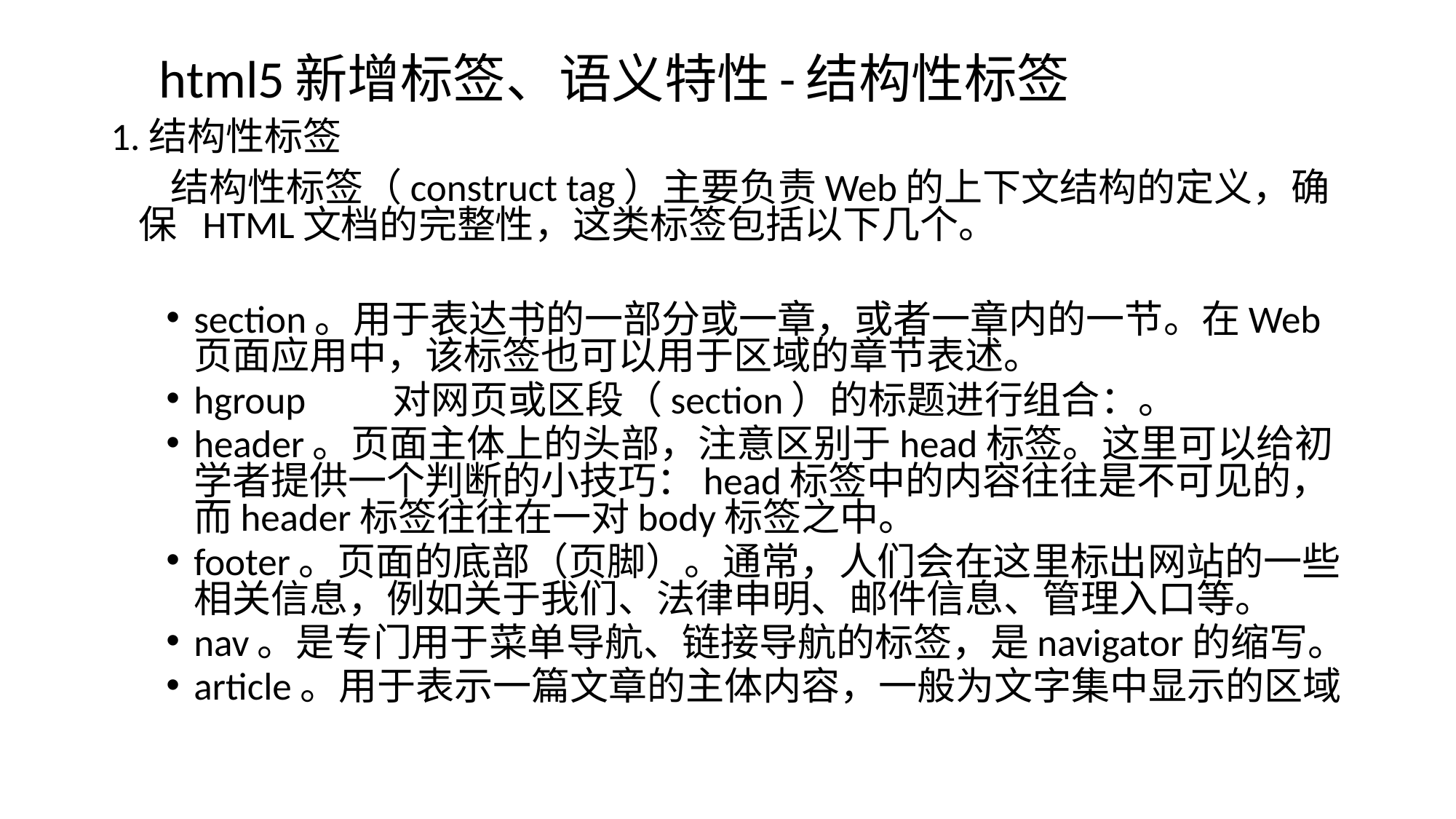

# html5新增标签、语义特性-结构性标签
1.结构性标签
      结构性标签（construct tag）主要负责Web的上下文结构的定义，确保  HTML文档的完整性，这类标签包括以下几个。

section。用于表达书的一部分或一章，或者一章内的一节。在Web页面应用中，该标签也可以用于区域的章节表述。
hgroup 	对网页或区段（section）的标题进行组合：。
header。页面主体上的头部，注意区别于head标签。这里可以给初学者提供一个判断的小技巧：head标签中的内容往往是不可见的，而header标签往往在一对body标签之中。
footer。页面的底部（页脚）。通常，人们会在这里标出网站的一些相关信息，例如关于我们、法律申明、邮件信息、管理入口等。
nav。是专门用于菜单导航、链接导航的标签，是navigator的缩写。
article。用于表示一篇文章的主体内容，一般为文字集中显示的区域